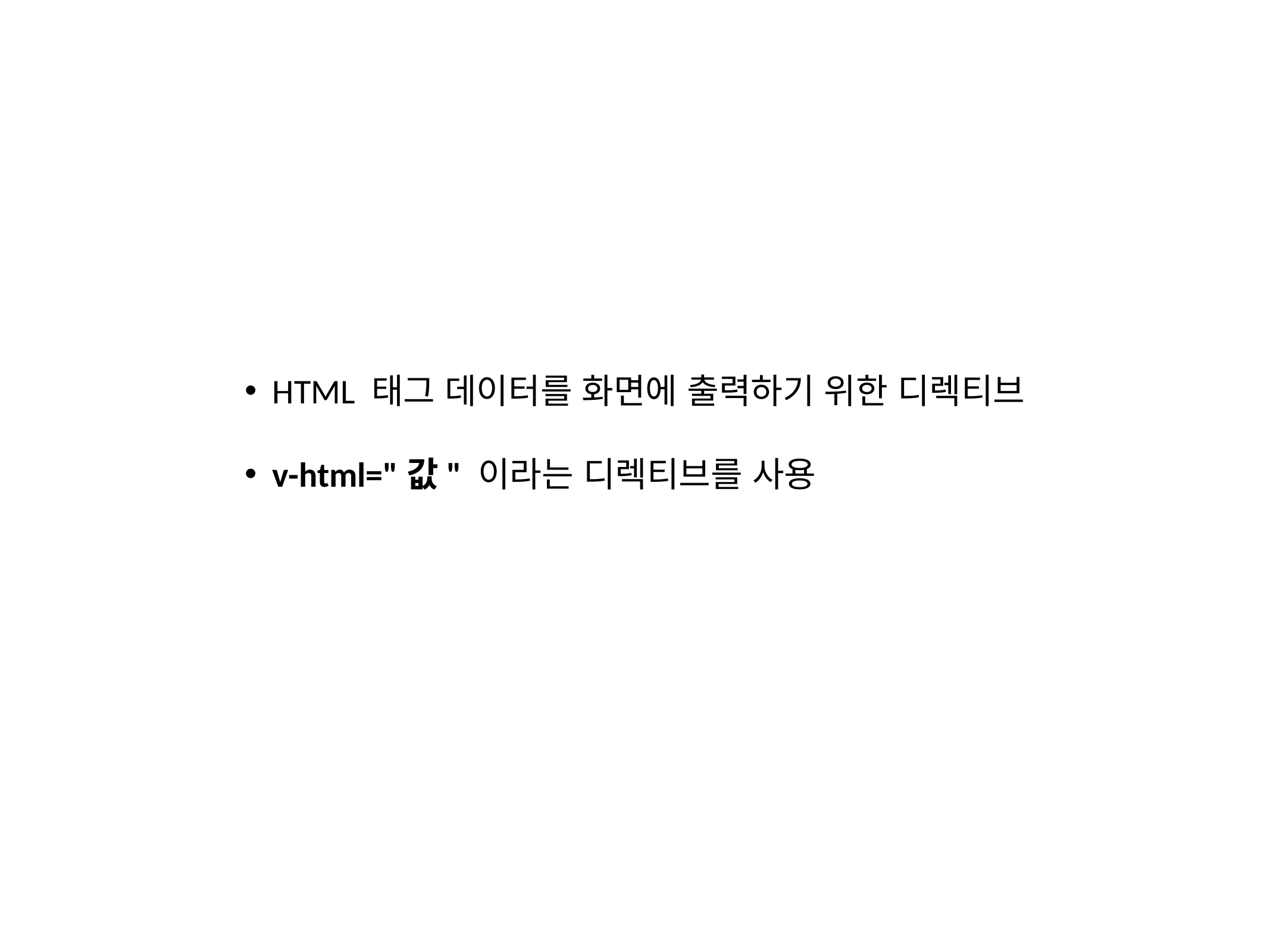

HTML 태그 데이터를 화면에 출력하기 위한 디렉티브

v-html="값" 이라는 디렉티브를 사용
²018.0².²0